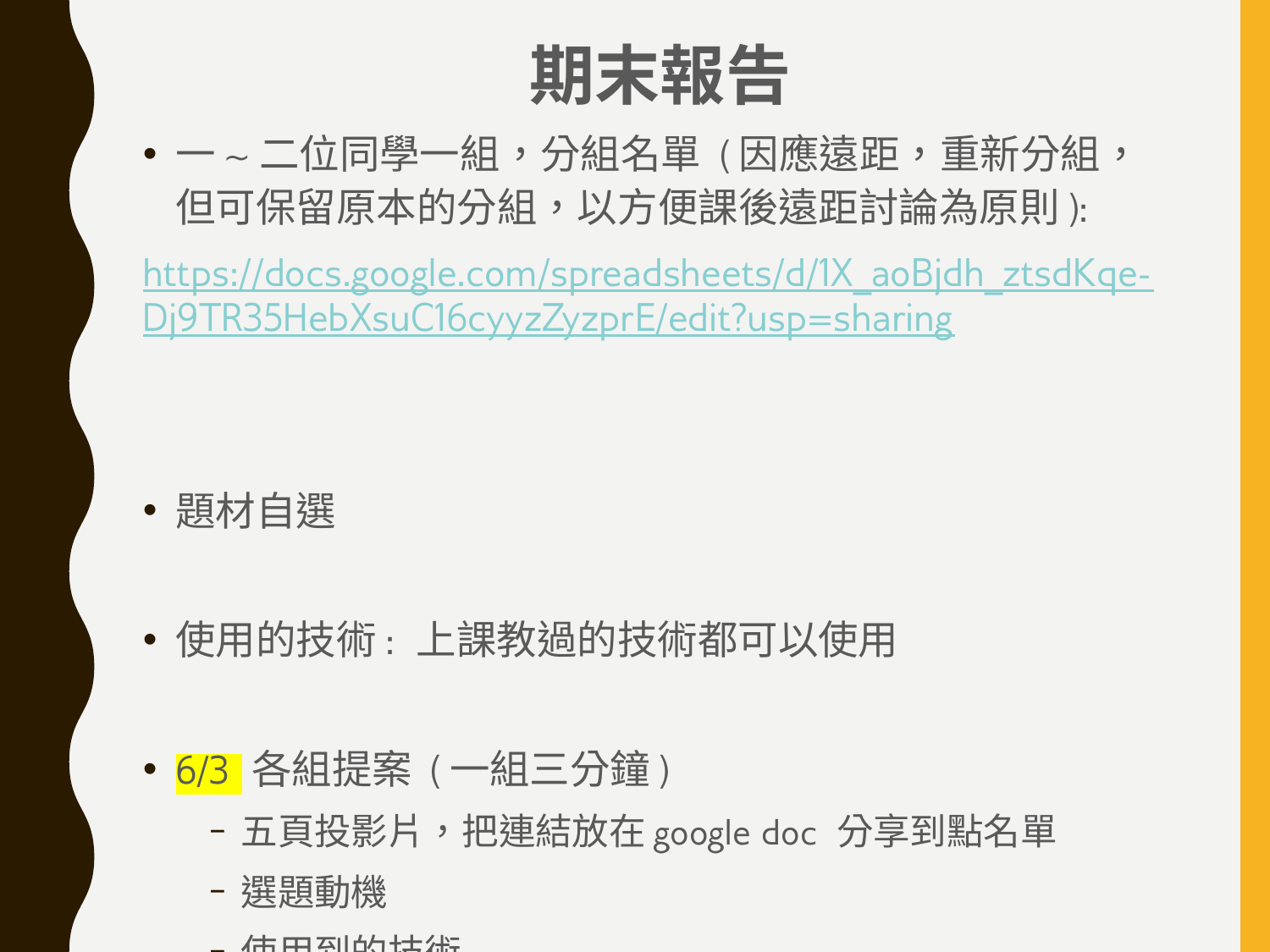

期末報告
一~二位同學一組，分組名單 (因應遠距，重新分組，但可保留原本的分組，以方便課後遠距討論為原則):
https://docs.google.com/spreadsheets/d/1X_aoBjdh_ztsdKqe-Dj9TR35HebXsuC16cyyzZyzprE/edit?usp=sharing

題材自選

使用的技術: 上課教過的技術都可以使用

6/3 各組提案 (一組三分鐘)
五頁投影片，把連結放在google doc 分享到點名單
選題動機
使用到的技術